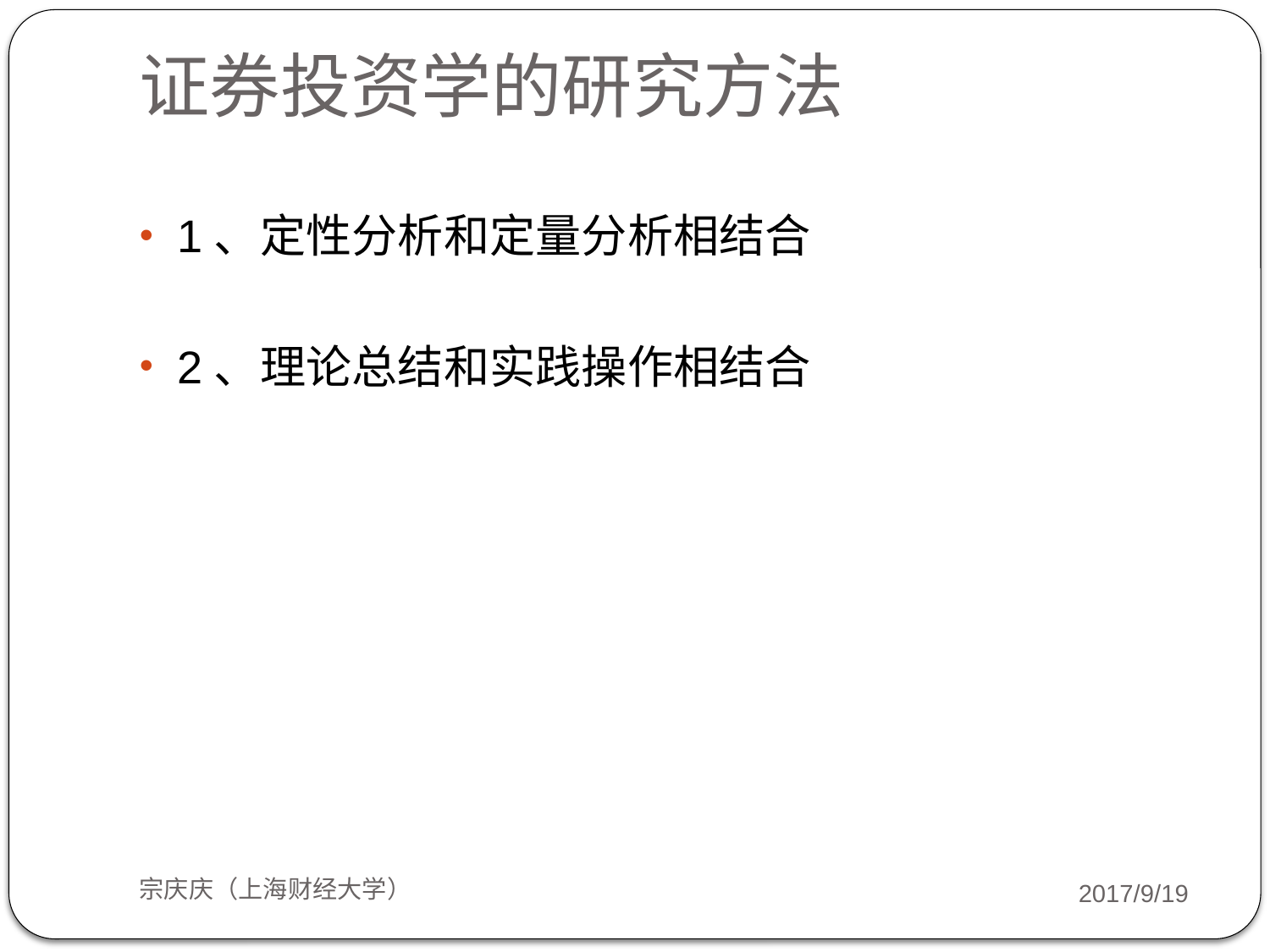

# 证券投资学的研究方法
1、定性分析和定量分析相结合

2、理论总结和实践操作相结合
宗庆庆（上海财经大学）
2017/9/19